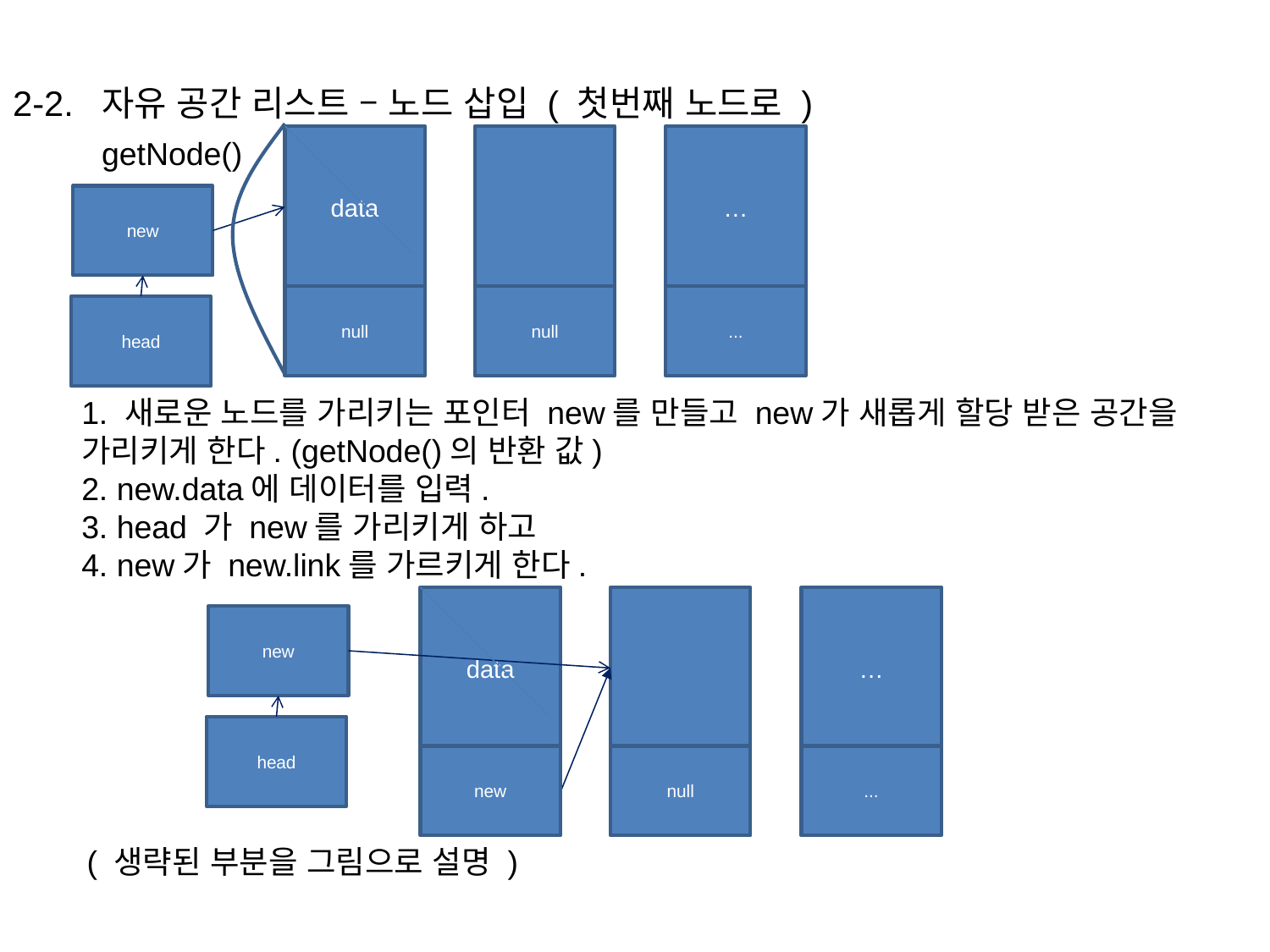

2-2.  자유 공간 리스트 – 노드 삽입 ( 첫번째 노드로 )

data

…
getNode()
new
null
null
...
head
1. 새로운 노드를 가리키는 포인터 new를 만들고 new가 새롭게 할당 받은 공간을 가리키게 한다. (getNode()의 반환 값)
2. new.data에 데이터를 입력.
3. head 가 new를 가리키게 하고
4. new가 new.link를 가르키게 한다.

data

…
new
head
new
null
...
( 생략된 부분을 그림으로 설명 )